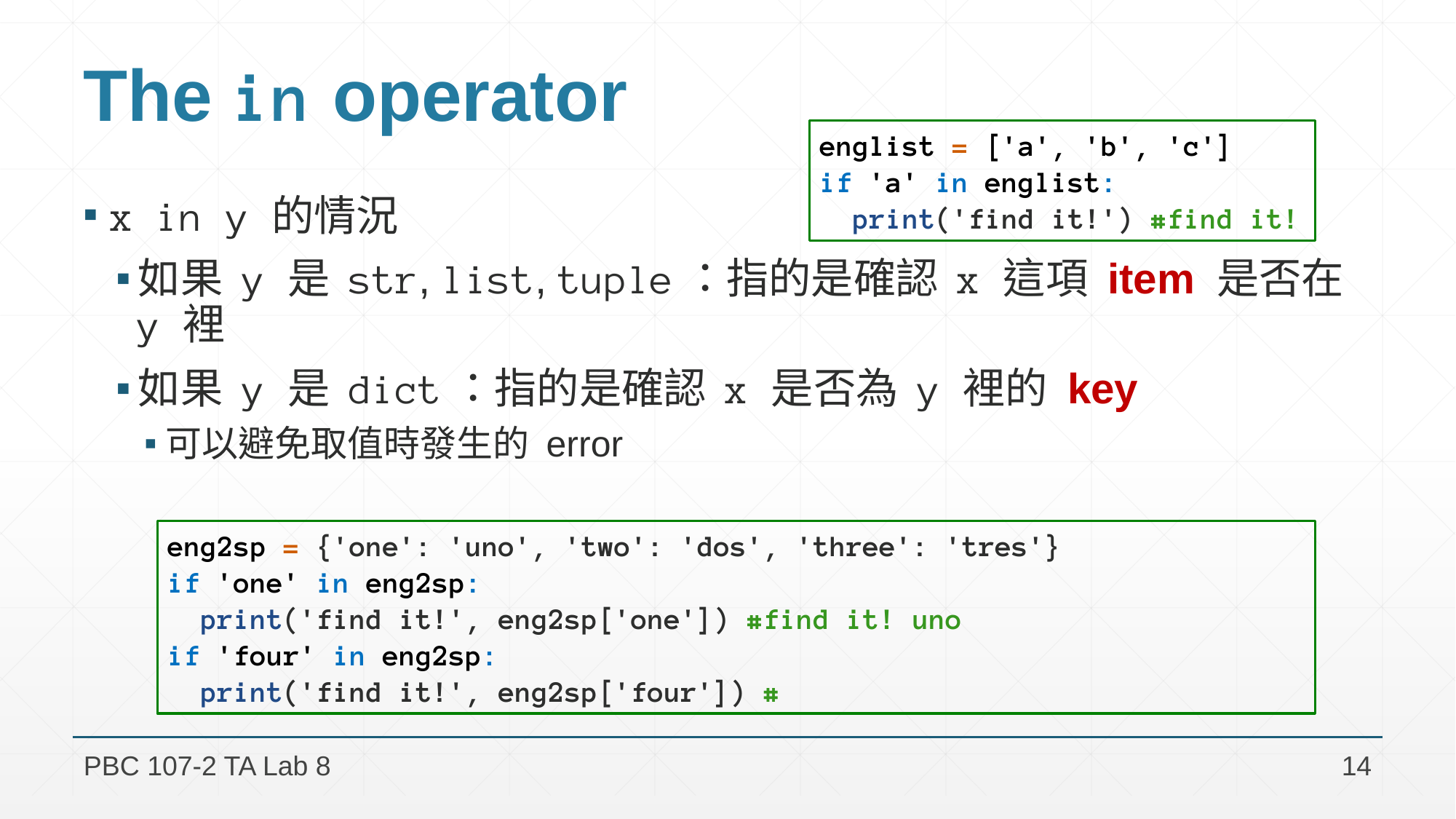

# The in operator
englist = ['a', 'b', 'c']
if 'a' in englist:
  print('find it!') #find it!
x in y 的情況
如果 y 是 str, list, tuple：指的是確認 x 這項 item 是否在 y 裡
如果 y 是 dict：指的是確認 x 是否為 y 裡的 key
可以避免取值時發生的 error

eng2sp = {'one': 'uno', 'two': 'dos', 'three': 'tres'}
if 'one' in eng2sp:
  print('find it!', eng2sp['one']) #find it! uno
if 'four' in eng2sp:
  print('find it!', eng2sp['four']) #
PBC 107-2 TA Lab 8
14